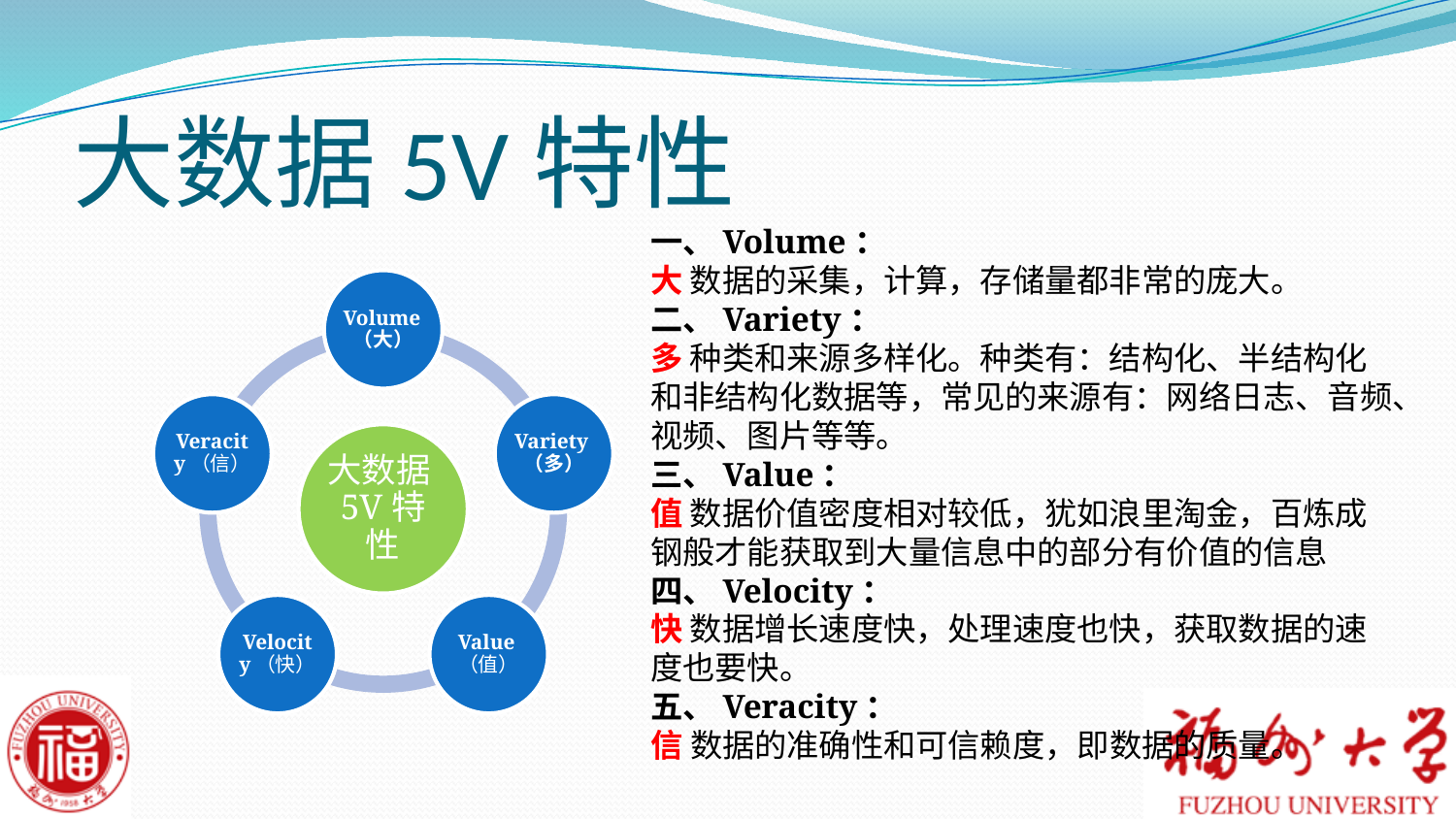

# 大数据5V特性
一、Volume：
大 数据的采集，计算，存储量都非常的庞大。
二、Variety：
多 种类和来源多样化。种类有：结构化、半结构化和非结构化数据等，常见的来源有：网络日志、音频、视频、图片等等。
三、Value：
值 数据价值密度相对较低，犹如浪里淘金，百炼成钢般才能获取到大量信息中的部分有价值的信息
四、Velocity：
快 数据增长速度快，处理速度也快，获取数据的速度也要快。
五、Veracity：
信 数据的准确性和可信赖度，即数据的质量。

大数据5V特性
Volume（大）
Variety（多）
Value（值）
Velocity（快）
Veracity（信）